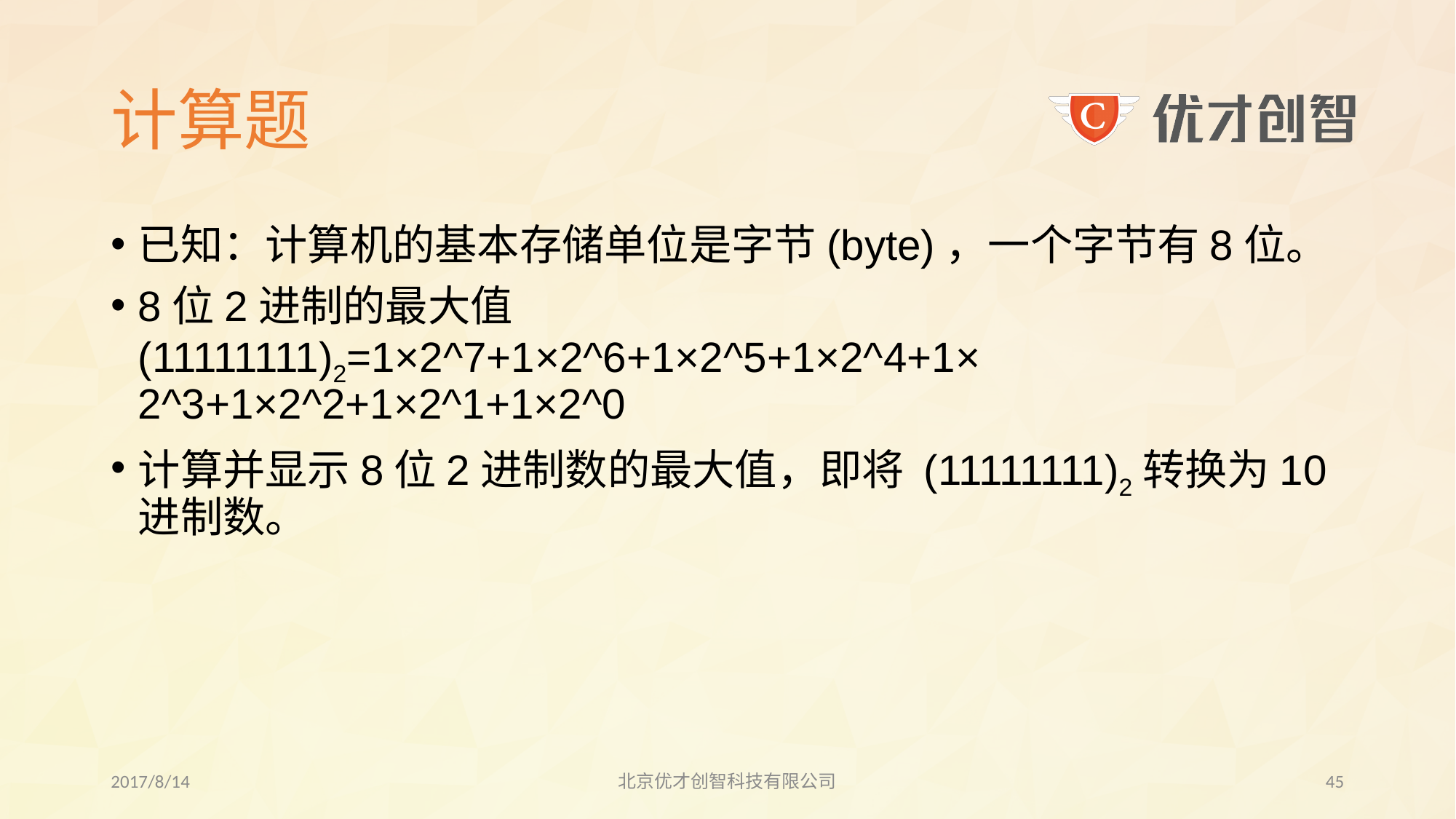

# 计算题
已知：计算机的基本存储单位是字节(byte)，一个字节有8位。
8位2进制的最大值(11111111)2=1×2^7+1×2^6+1×2^5+1×2^4+1× 2^3+1×2^2+1×2^1+1×2^0
计算并显示8位2进制数的最大值，即将 (11111111)2转换为10进制数。

2017/8/14
北京优才创智科技有限公司
45